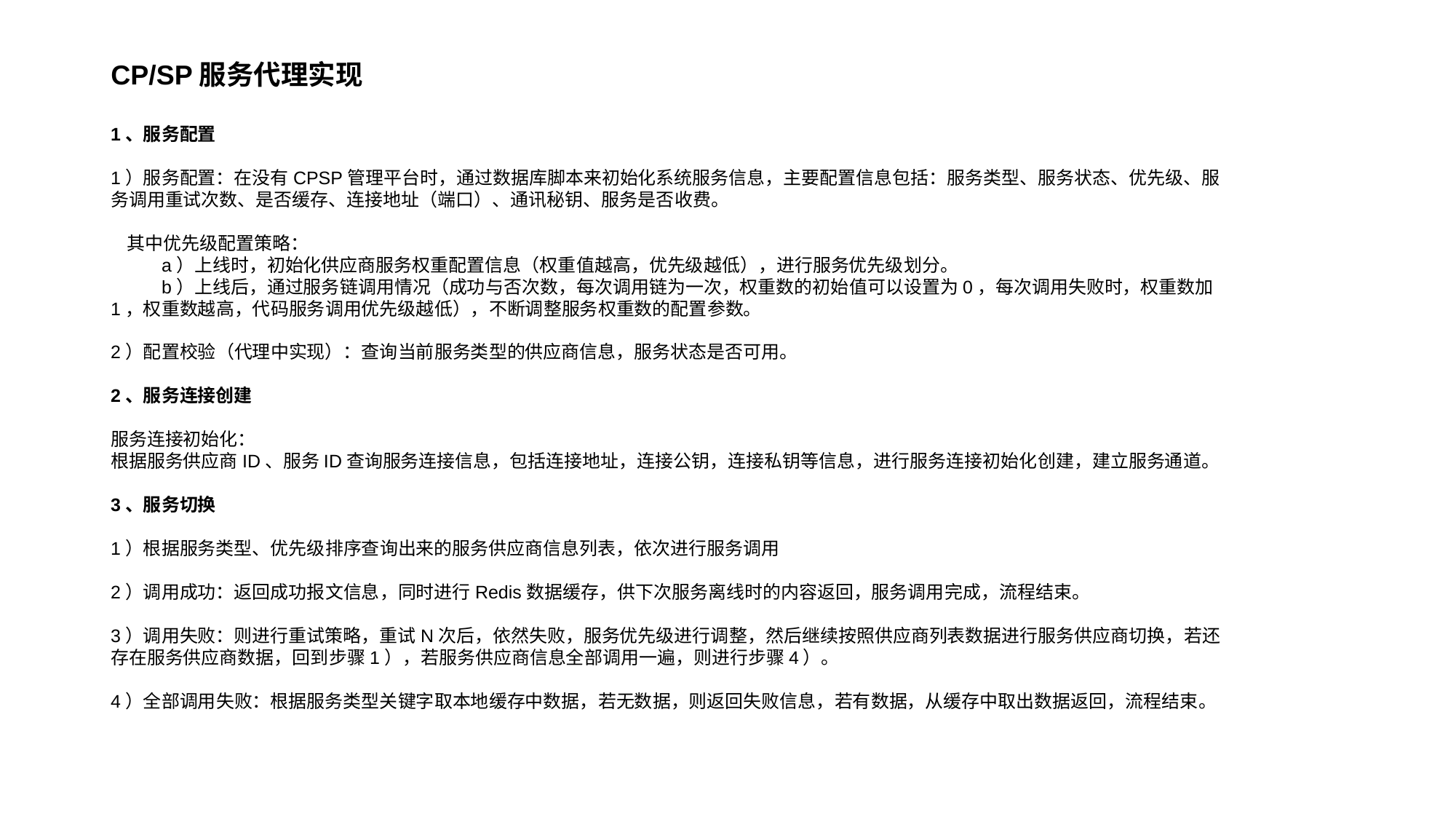

# CP/SP服务代理实现
1、服务配置

1）服务配置：在没有CPSP管理平台时，通过数据库脚本来初始化系统服务信息，主要配置信息包括：服务类型、服务状态、优先级、服务调用重试次数、是否缓存、连接地址（端口）、通讯秘钥、服务是否收费。

   其中优先级配置策略：
          a）上线时，初始化供应商服务权重配置信息（权重值越高，优先级越低），进行服务优先级划分。
          b）上线后，通过服务链调用情况（成功与否次数，每次调用链为一次，权重数的初始值可以设置为0，每次调用失败时，权重数加1，权重数越高，代码服务调用优先级越低），不断调整服务权重数的配置参数。

2）配置校验（代理中实现）：查询当前服务类型的供应商信息，服务状态是否可用。

2、服务连接创建

服务连接初始化：
根据服务供应商ID、服务ID查询服务连接信息，包括连接地址，连接公钥，连接私钥等信息，进行服务连接初始化创建，建立服务通道。

3、服务切换

1）根据服务类型、优先级排序查询出来的服务供应商信息列表，依次进行服务调用

2）调用成功：返回成功报文信息，同时进行Redis数据缓存，供下次服务离线时的内容返回，服务调用完成，流程结束。

3）调用失败：则进行重试策略，重试N次后，依然失败，服务优先级进行调整，然后继续按照供应商列表数据进行服务供应商切换，若还存在服务供应商数据，回到步骤1），若服务供应商信息全部调用一遍，则进行步骤4）。

4）全部调用失败：根据服务类型关键字取本地缓存中数据，若无数据，则返回失败信息，若有数据，从缓存中取出数据返回，流程结束。